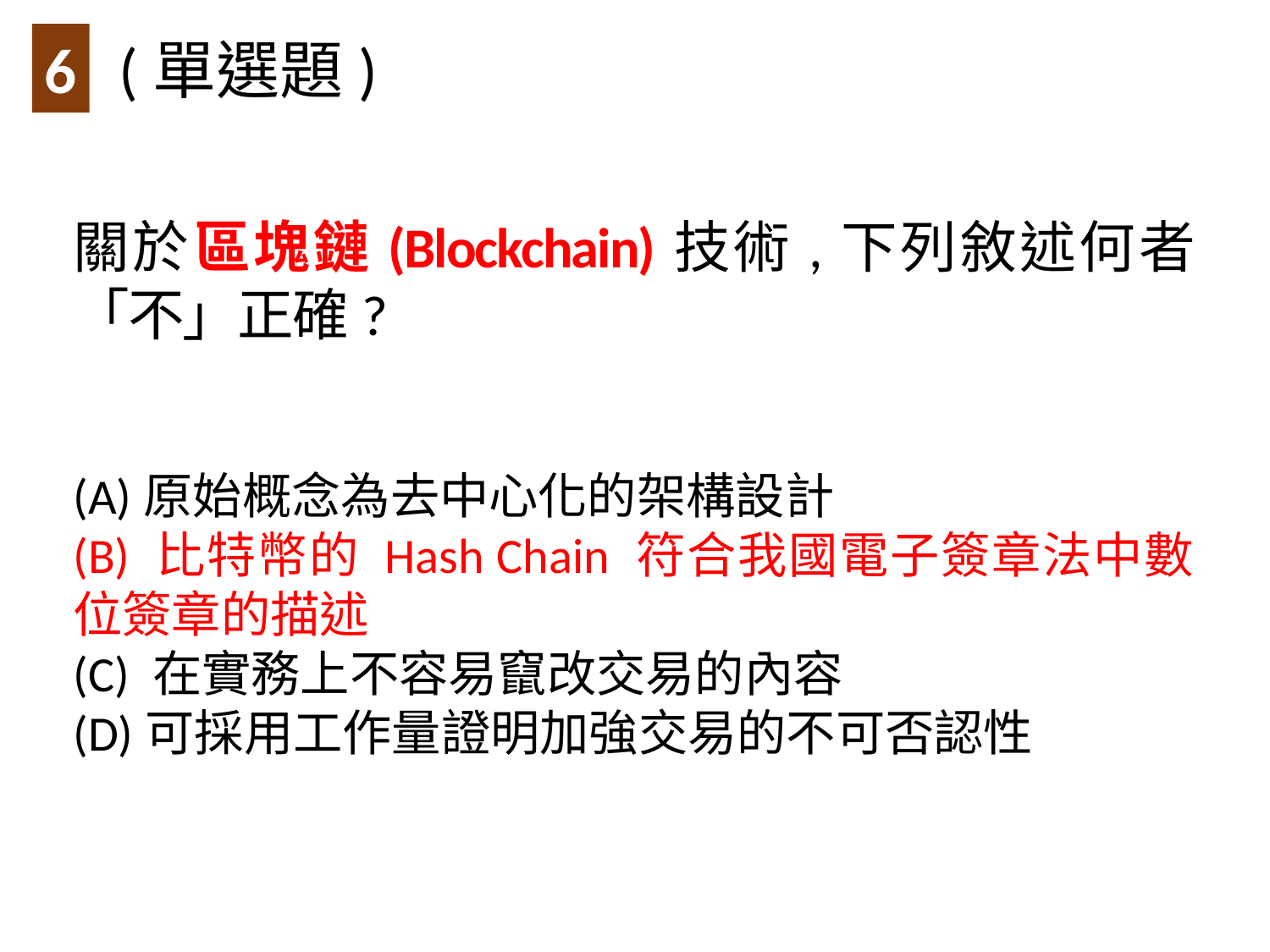

(單選題)
6
關於區塊鏈(Blockchain)技術,下列敘述何者「不」正確?

(A)原始概念為去中心化的架構設計
(B) 比特幣的 Hash Chain 符合我國電子簽章法中數位簽章的描述
(C) 在實務上不容易竄改交易的內容
(D)可採用工作量證明加強交易的不可否認性